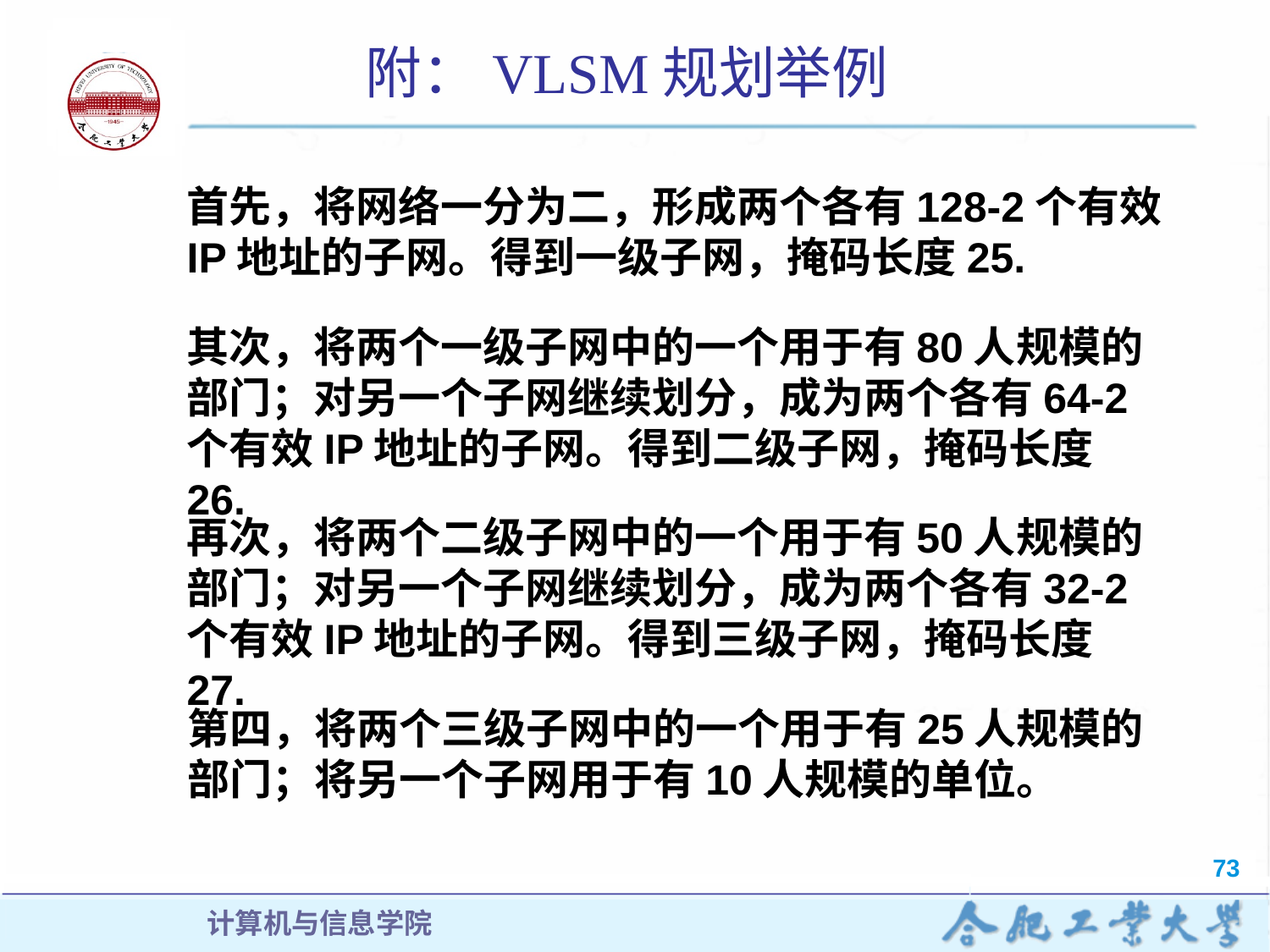

附：VLSM规划举例
首先，将网络一分为二，形成两个各有128-2个有效IP地址的子网。得到一级子网，掩码长度25.
其次，将两个一级子网中的一个用于有80人规模的部门；对另一个子网继续划分，成为两个各有64-2个有效IP地址的子网。得到二级子网，掩码长度26.
再次，将两个二级子网中的一个用于有50人规模的部门；对另一个子网继续划分，成为两个各有32-2个有效IP地址的子网。得到三级子网，掩码长度27.
第四，将两个三级子网中的一个用于有25人规模的部门；将另一个子网用于有10人规模的单位。